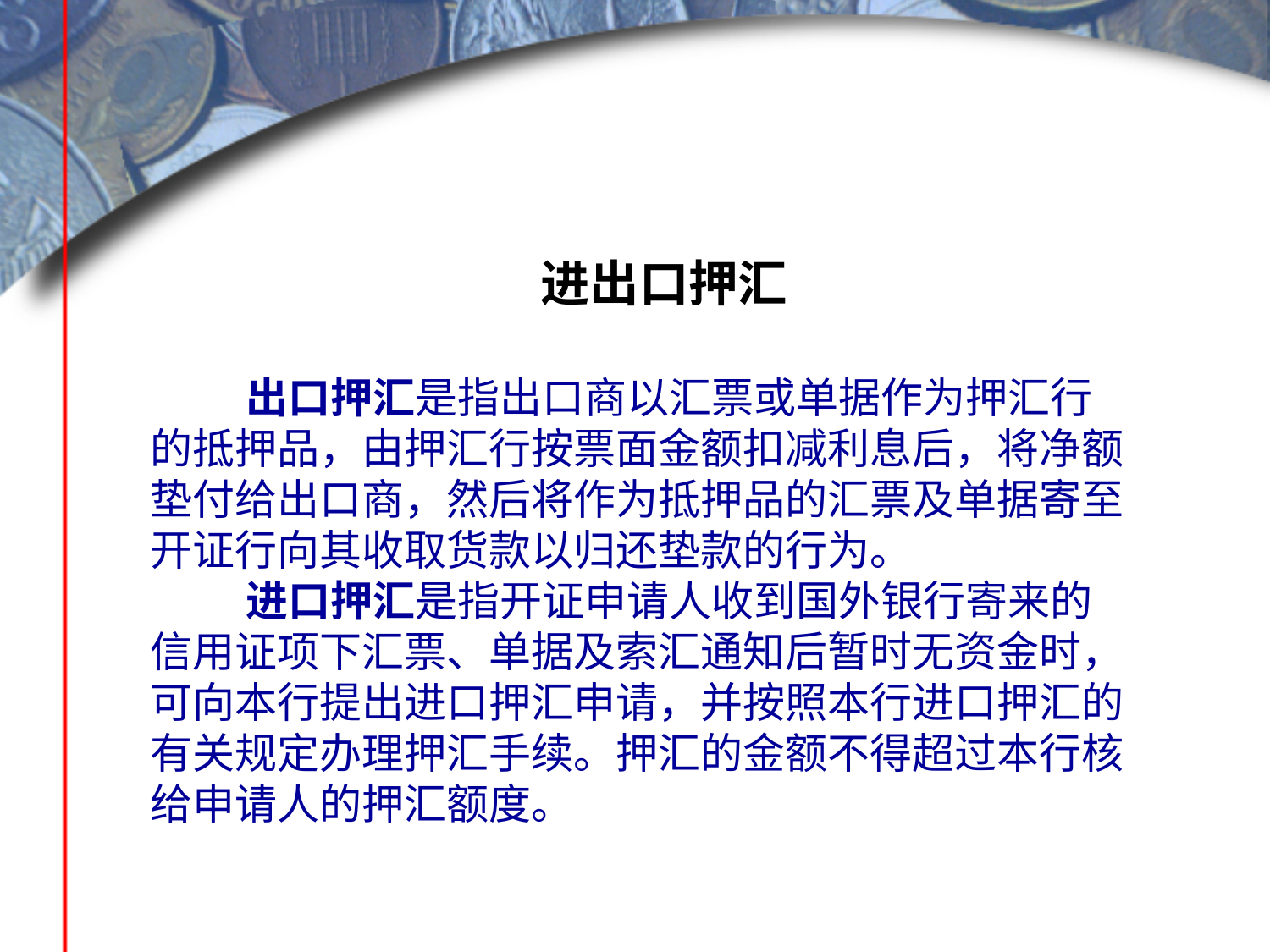

进出口押汇

    出口押汇是指出口商以汇票或单据作为押汇行的抵押品，由押汇行按票面金额扣减利息后，将净额垫付给出口商，然后将作为抵押品的汇票及单据寄至开证行向其收取货款以归还垫款的行为。
    进口押汇是指开证申请人收到国外银行寄来的信用证项下汇票、单据及索汇通知后暂时无资金时，可向本行提出进口押汇申请，并按照本行进口押汇的有关规定办理押汇手续。押汇的金额不得超过本行核给申请人的押汇额度。